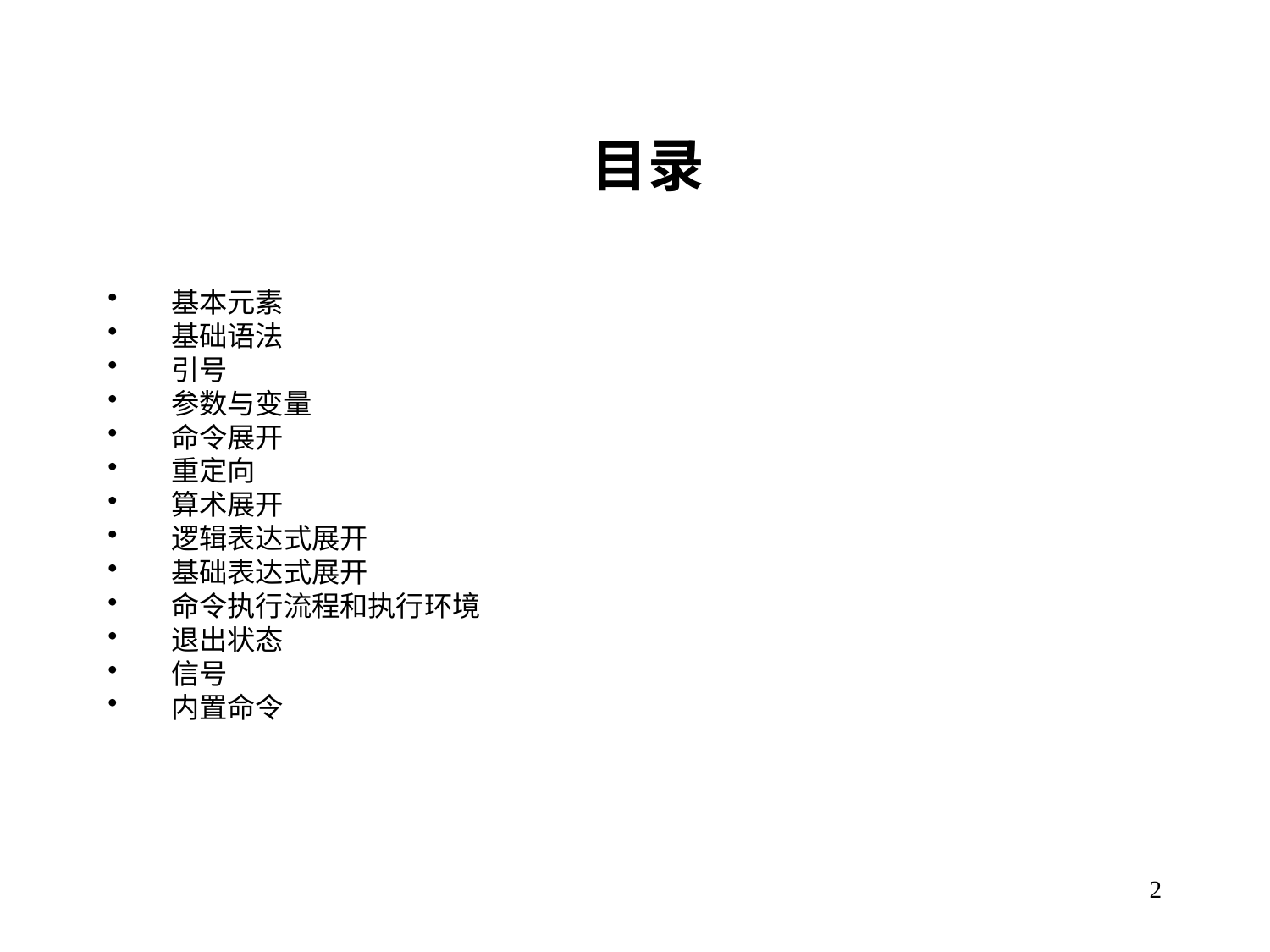

目录
基本元素
基础语法
引号
参数与变量
命令展开
重定向
算术展开
逻辑表达式展开
基础表达式展开
命令执行流程和执行环境
退出状态
信号
内置命令
2